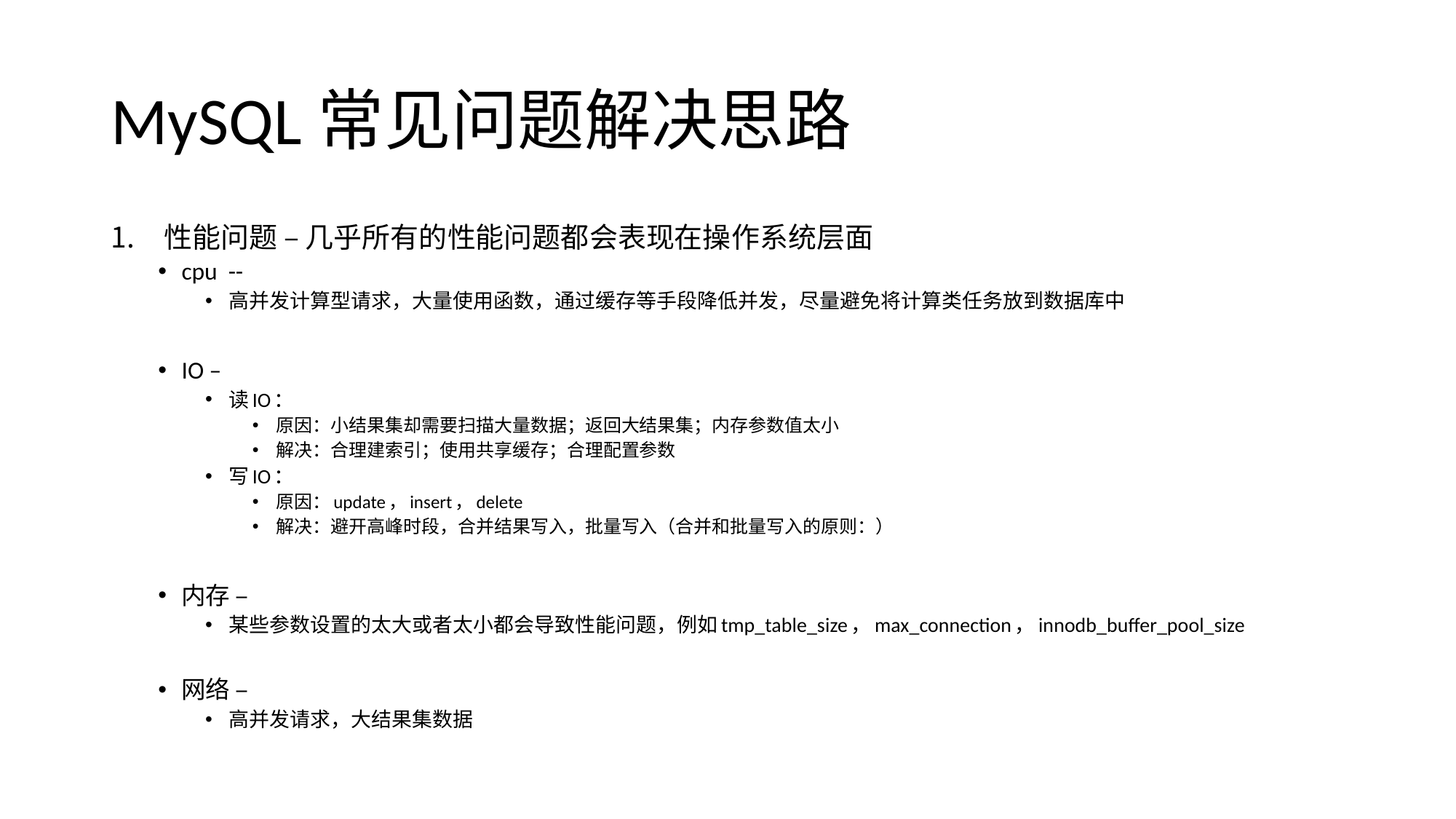

# MySQL常见问题解决思路
性能问题 – 几乎所有的性能问题都会表现在操作系统层面
cpu  --
高并发计算型请求，大量使用函数，通过缓存等手段降低并发，尽量避免将计算类任务放到数据库中

IO –
读IO：
原因：小结果集却需要扫描大量数据；返回大结果集；内存参数值太小
解决：合理建索引；使用共享缓存；合理配置参数
写IO：
原因：update，insert，delete
解决：避开高峰时段，合并结果写入，批量写入（合并和批量写入的原则：）

内存 –
某些参数设置的太大或者太小都会导致性能问题，例如tmp_table_size，max_connection，innodb_buffer_pool_size

网络 –
高并发请求，大结果集数据